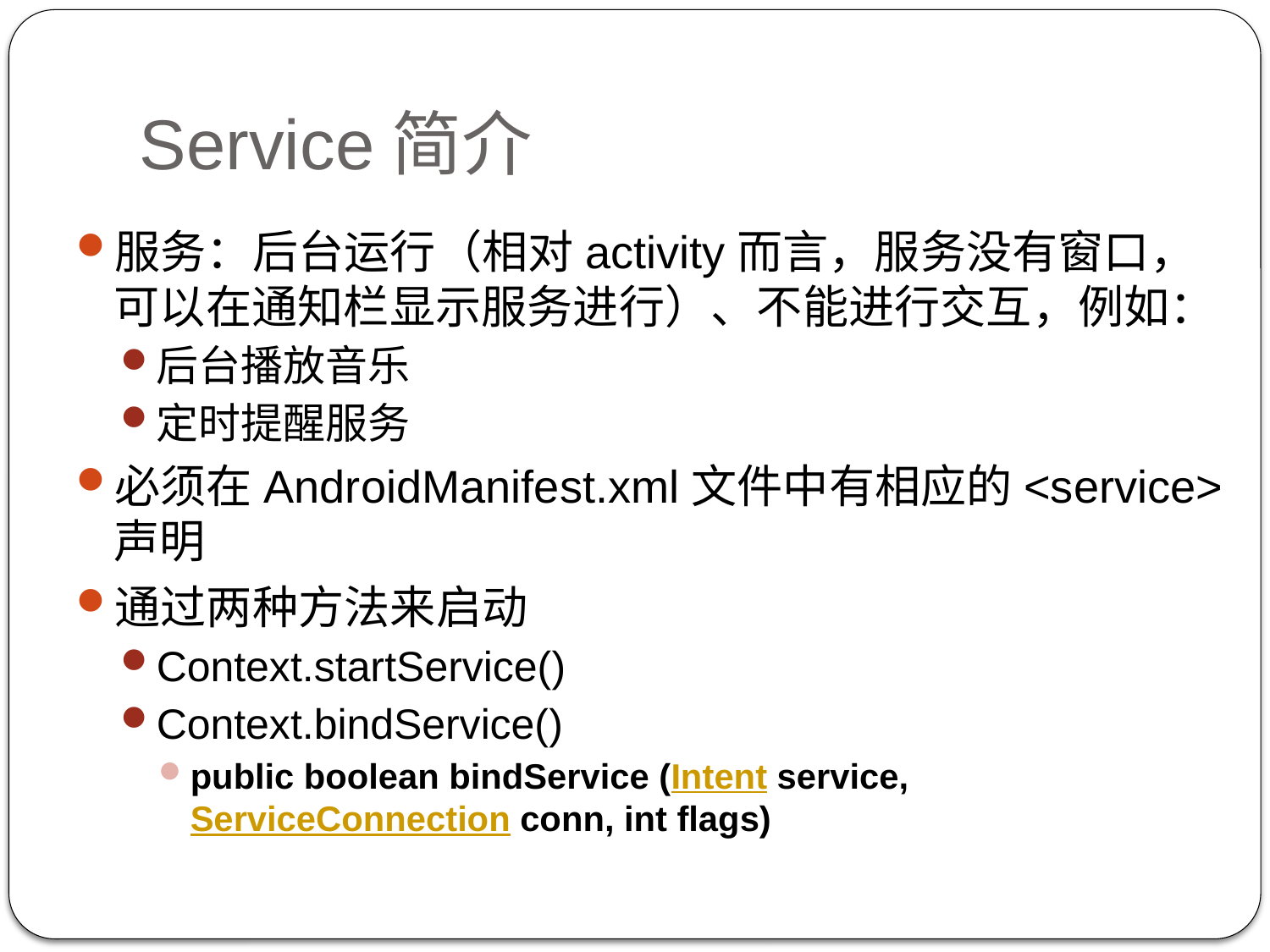

# Service简介
服务：后台运行（相对activity而言，服务没有窗口，可以在通知栏显示服务进行）、不能进行交互，例如：
后台播放音乐
定时提醒服务
必须在AndroidManifest.xml文件中有相应的<service>声明
通过两种方法来启动
Context.startService()
Context.bindService()
public boolean bindService (Intent service, ServiceConnection conn, int flags)